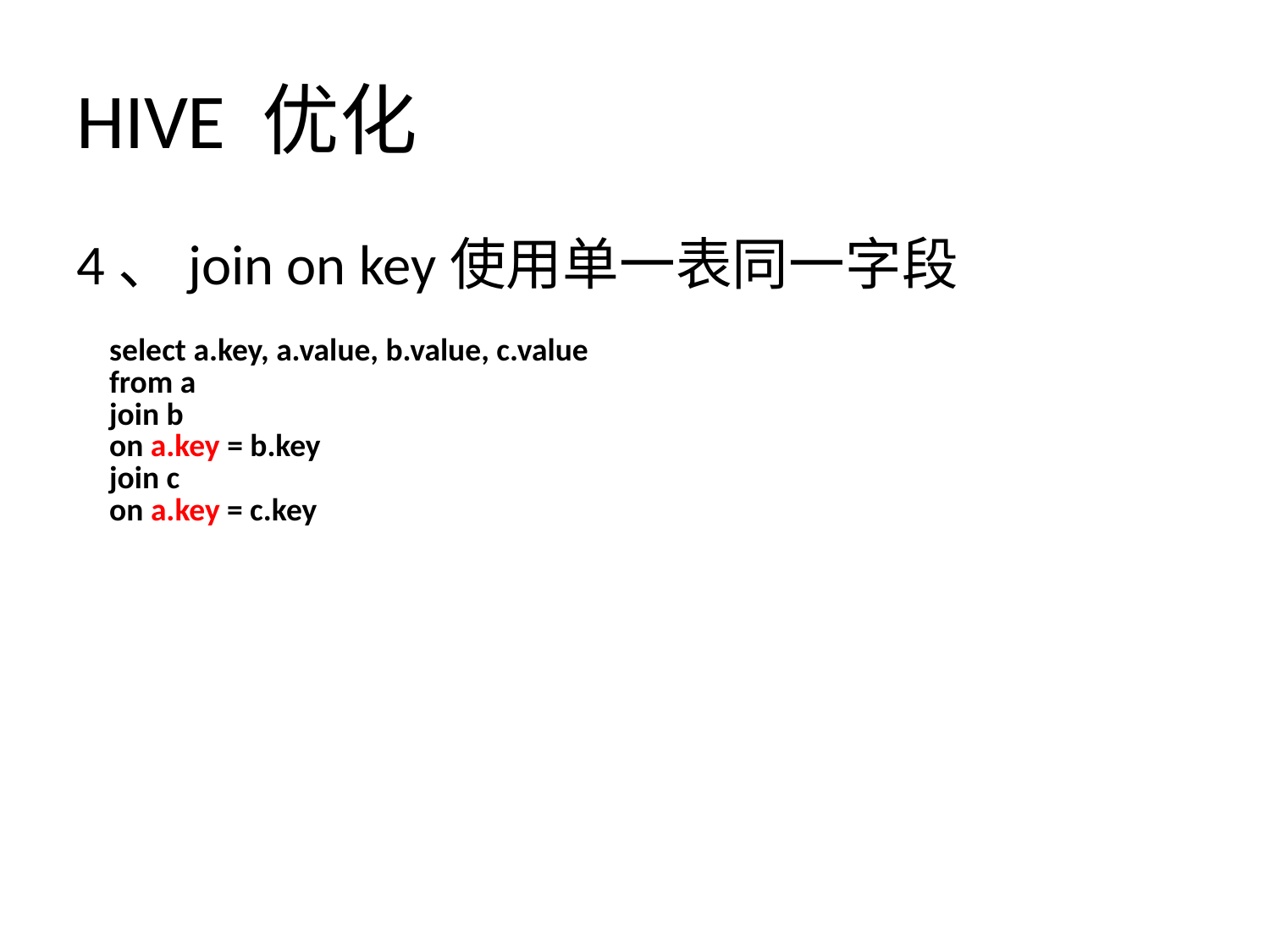

# HIVE 优化
4、join on key使用单一表同一字段

| select a.key, a.value, b.value, c.value from a join b on a.key = b.key join c on a.key = c.key |
| --- |